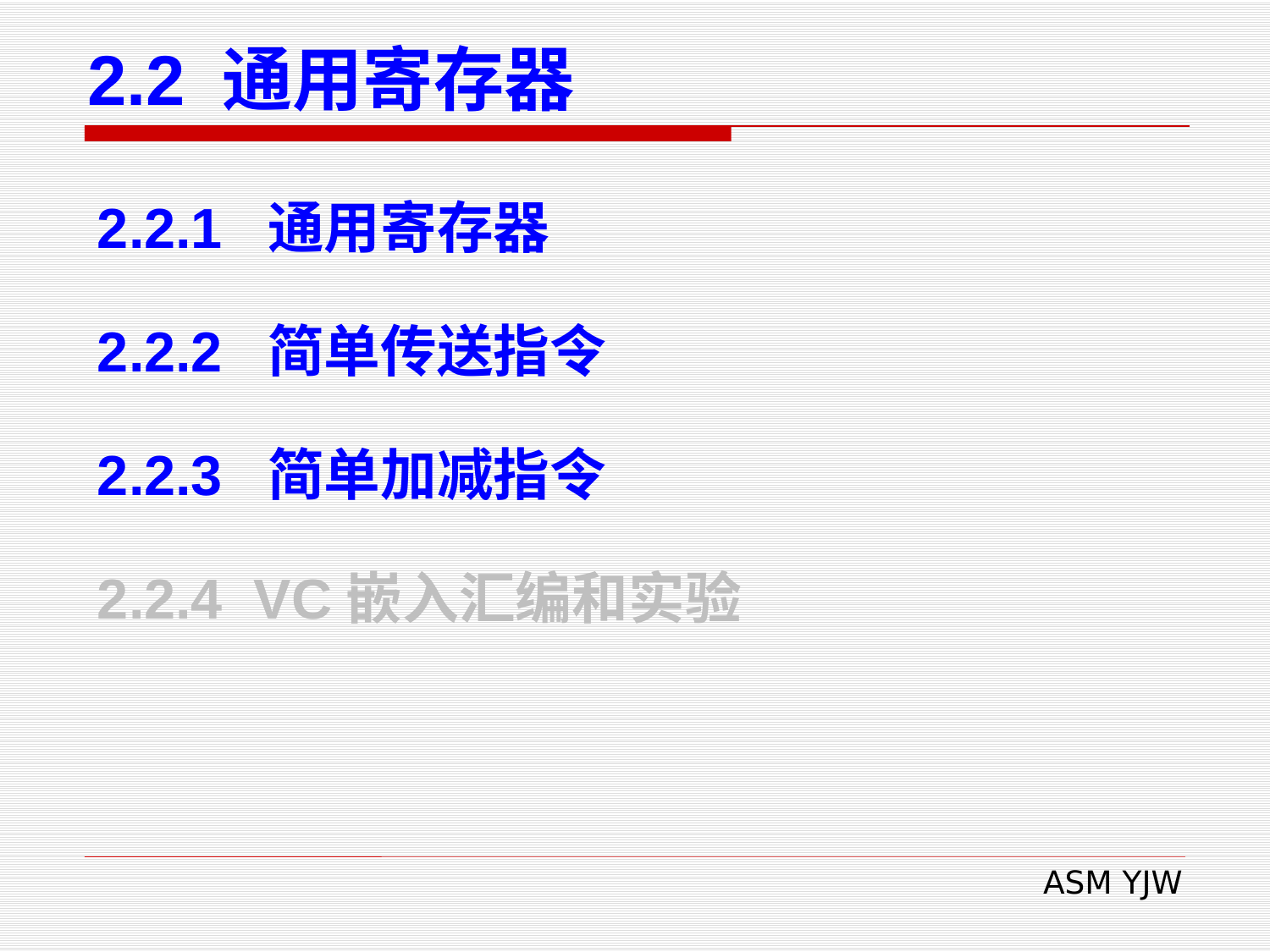

# 2.2 通用寄存器
2.2.1  通用寄存器
2.2.2  简单传送指令
2.2.3  简单加减指令
2.2.4  VC嵌入汇编和实验